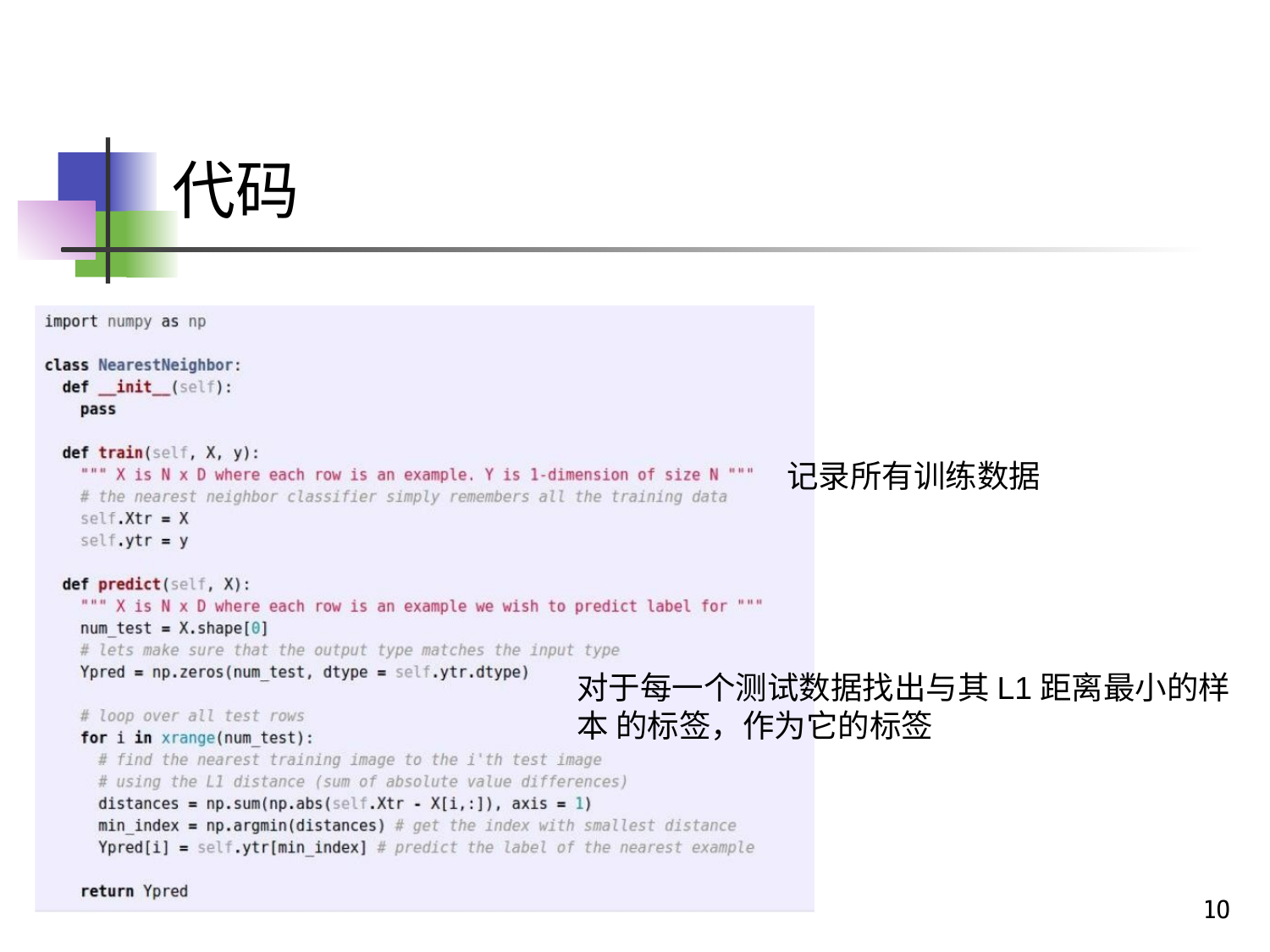

# 代码

记录所有训练数据
对于每一个测试数据找出与其L1距离最小的样本 的标签，作为它的标签
10